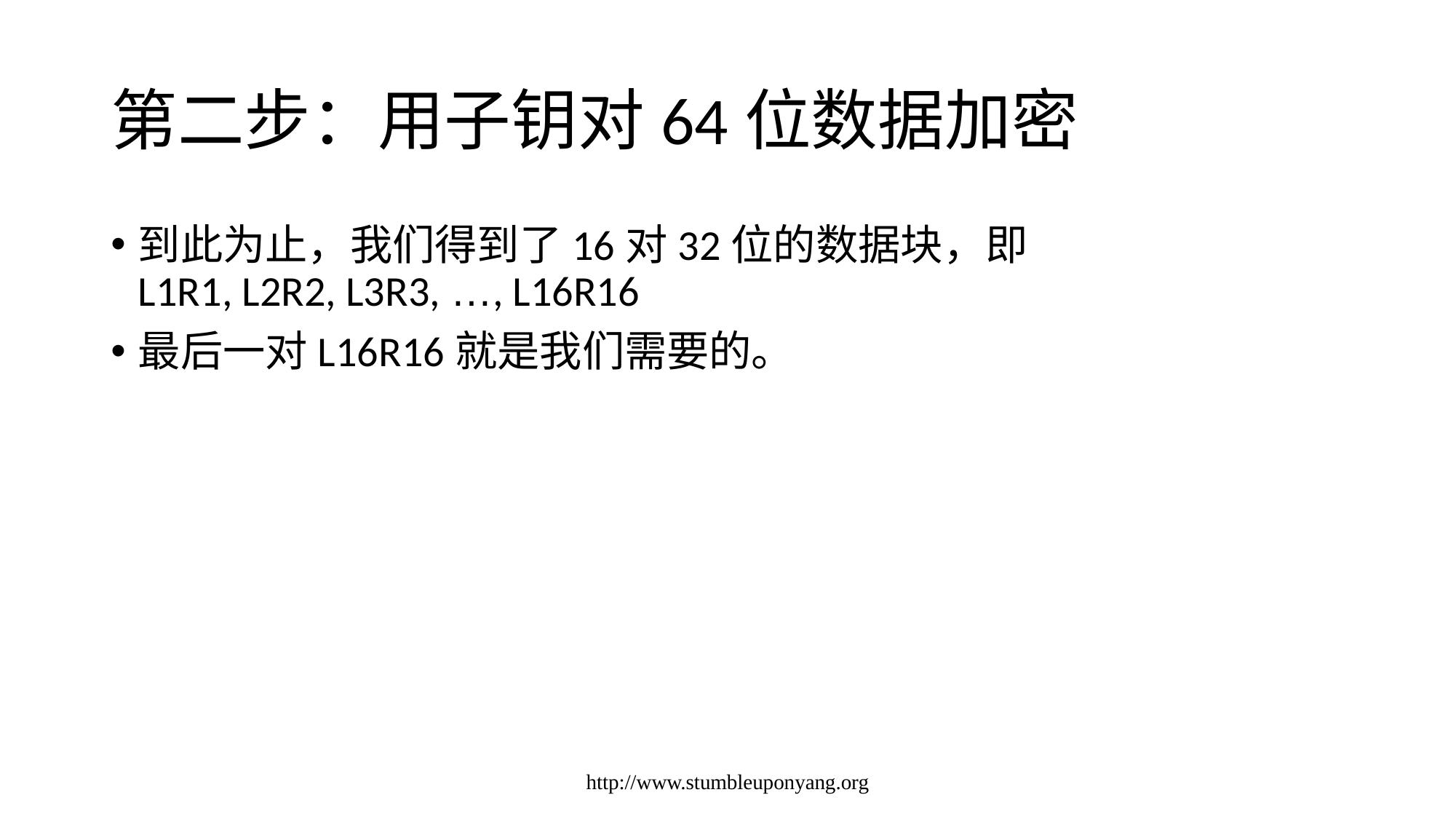

# 第二步：用子钥对64位数据加密
到此为止，我们得到了16对32位的数据块，即
L1R1, L2R2, L3R3, …, L16R16
最后一对L16R16就是我们需要的。

http://www.stumbleuponyang.org